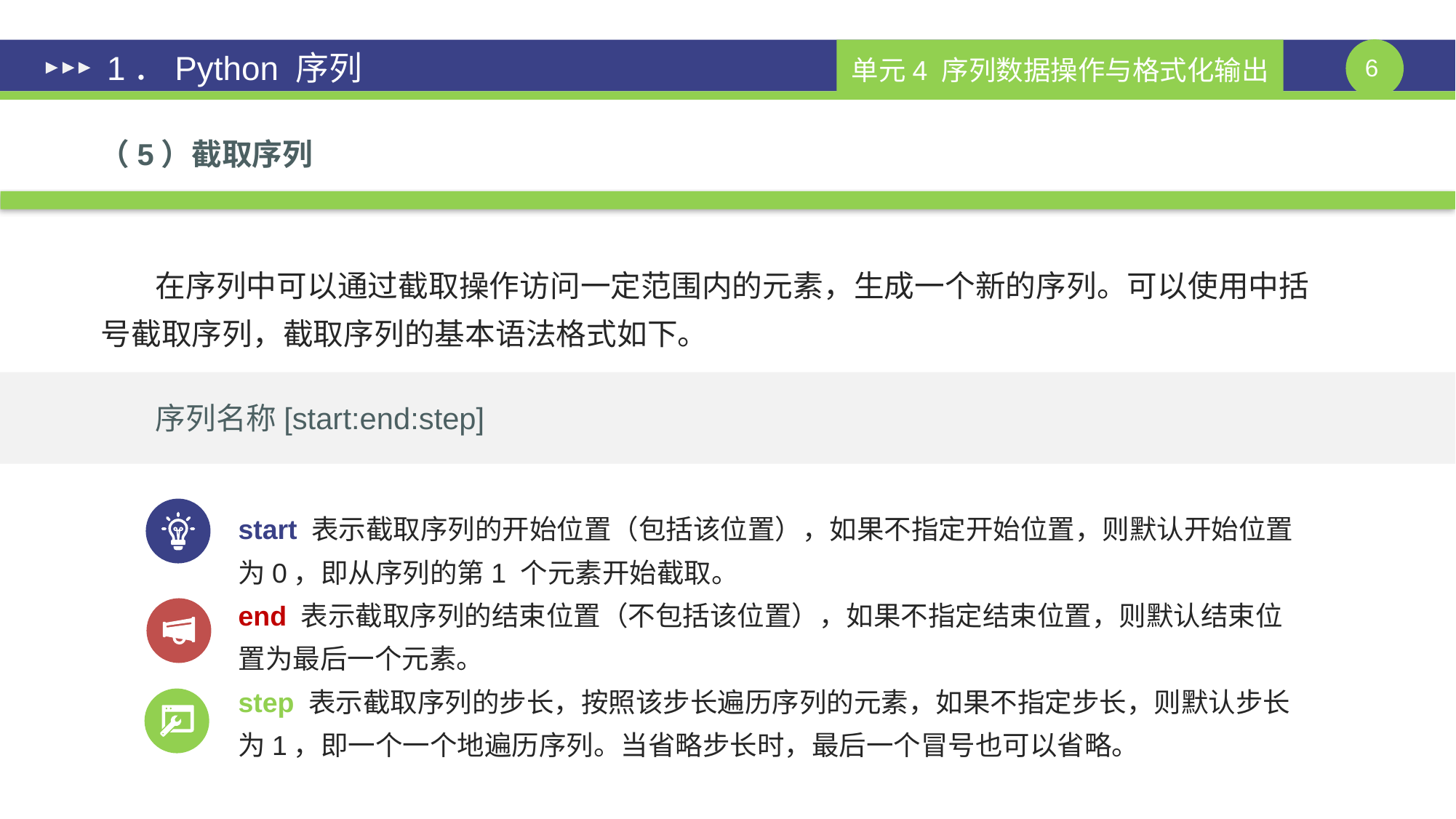

# 1．Python 序列
（5）截取序列

在序列中可以通过截取操作访问一定范围内的元素，生成一个新的序列。可以使用中括号截取序列，截取序列的基本语法格式如下。

序列名称[start:end:step]

start 表示截取序列的开始位置（包括该位置），如果不指定开始位置，则默认开始位置为0，即从序列的第1 个元素开始截取。
end 表示截取序列的结束位置（不包括该位置），如果不指定结束位置，则默认结束位置为最后一个元素。
step 表示截取序列的步长，按照该步长遍历序列的元素，如果不指定步长，则默认步长为1，即一个一个地遍历序列。当省略步长时，最后一个冒号也可以省略。